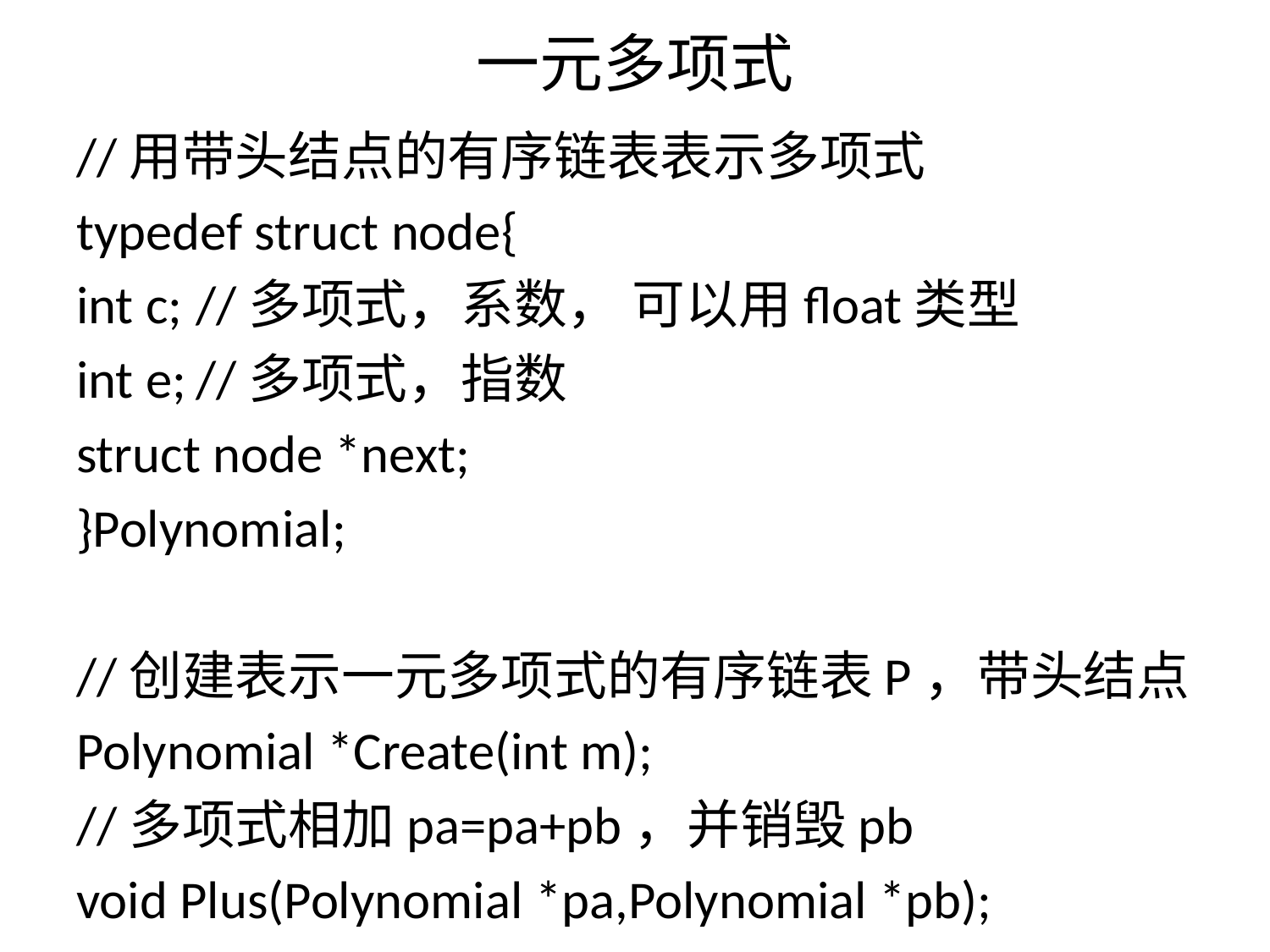

# 一元多项式
//用带头结点的有序链表表示多项式
typedef struct node{
int c;		//多项式，系数， 可以用float类型
int e;		//多项式，指数
struct node *next;
}Polynomial;

//创建表示一元多项式的有序链表P，带头结点
Polynomial *Create(int m);
//多项式相加pa=pa+pb，并销毁pb
void Plus(Polynomial *pa,Polynomial *pb);